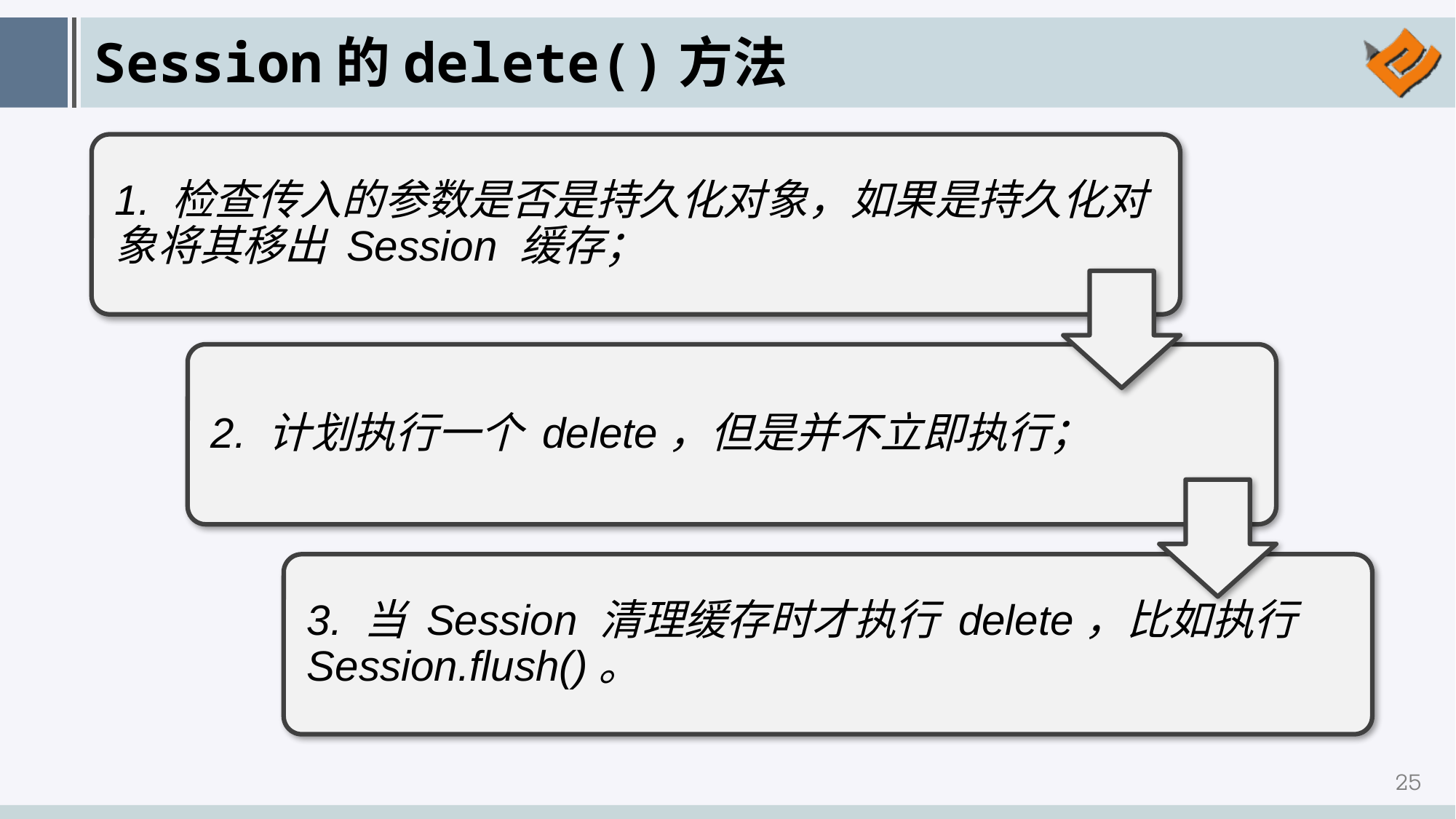

# Session的delete()方法
1. 检查传入的参数是否是持久化对象，如果是持久化对象将其移出 Session 缓存；
2. 计划执行一个 delete，但是并不立即执行；
3. 当 Session 清理缓存时才执行 delete，比如执行 Session.flush()。